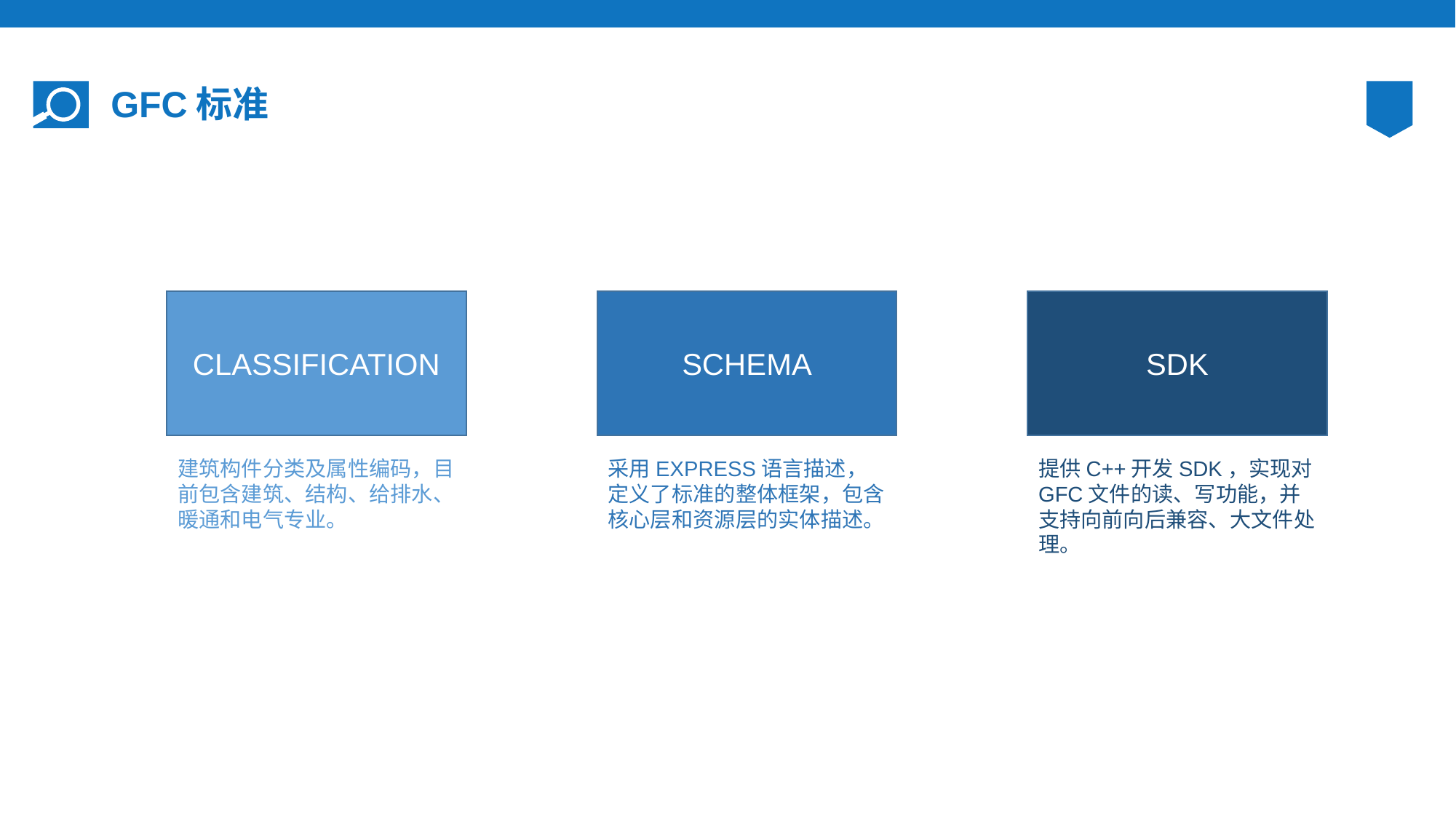

# GFC标准
CLASSIFICATION
SCHEMA
SDK
建筑构件分类及属性编码，目前包含建筑、结构、给排水、暖通和电气专业。
采用EXPRESS语言描述，定义了标准的整体框架，包含核心层和资源层的实体描述。
提供C++开发SDK，实现对GFC文件的读、写功能，并支持向前向后兼容、大文件处理。